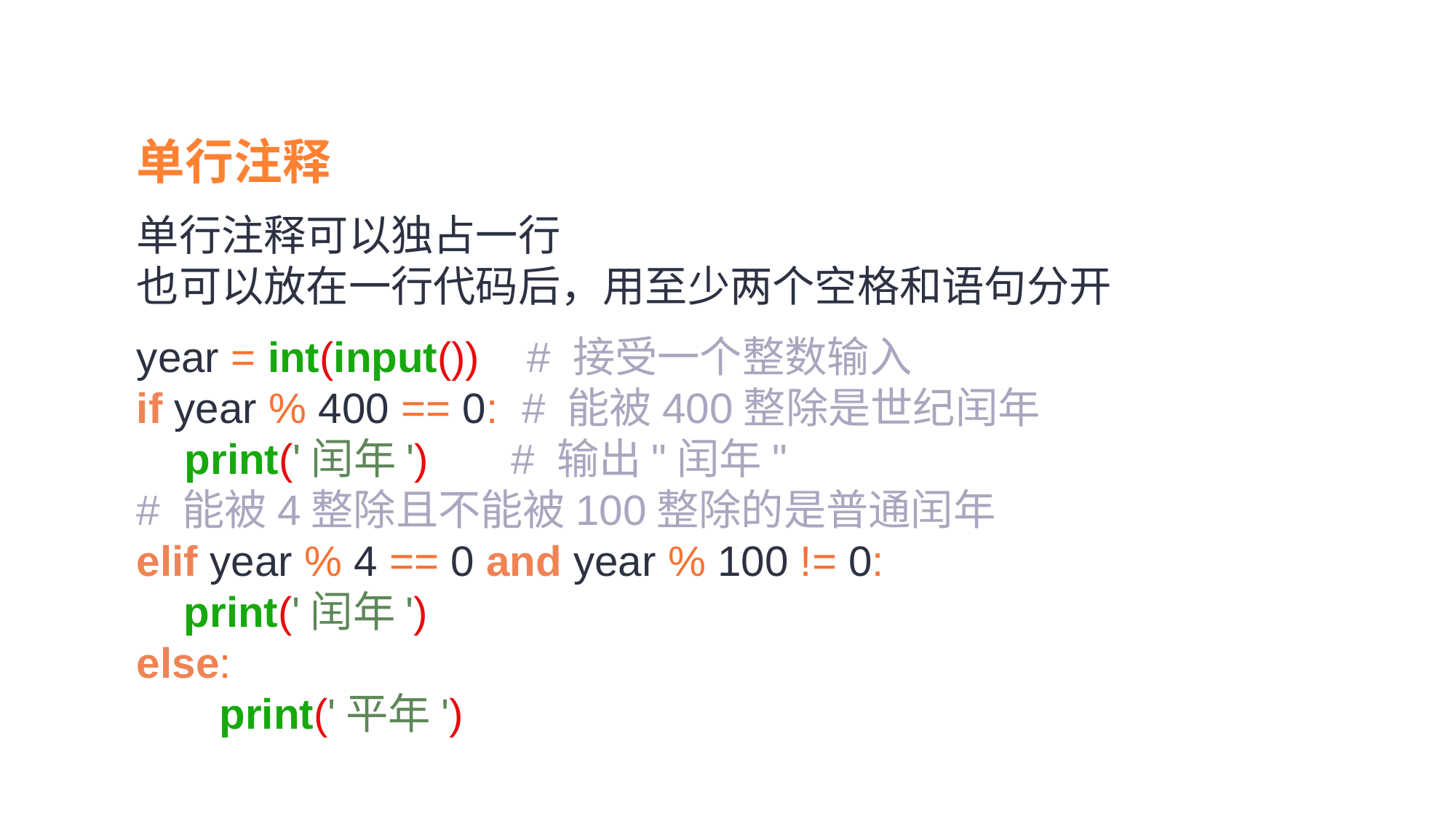

单行注释
单行注释可以独占一行
也可以放在一行代码后，用至少两个空格和语句分开
year = int(input())    # 接受一个整数输入
if year % 400 == 0:  # 能被400整除是世纪闰年
    print('闰年')       # 输出"闰年"
# 能被4整除且不能被100整除的是普通闰年
elif year % 4 == 0 and year % 100 != 0:
    print('闰年')
else:
       print('平年')